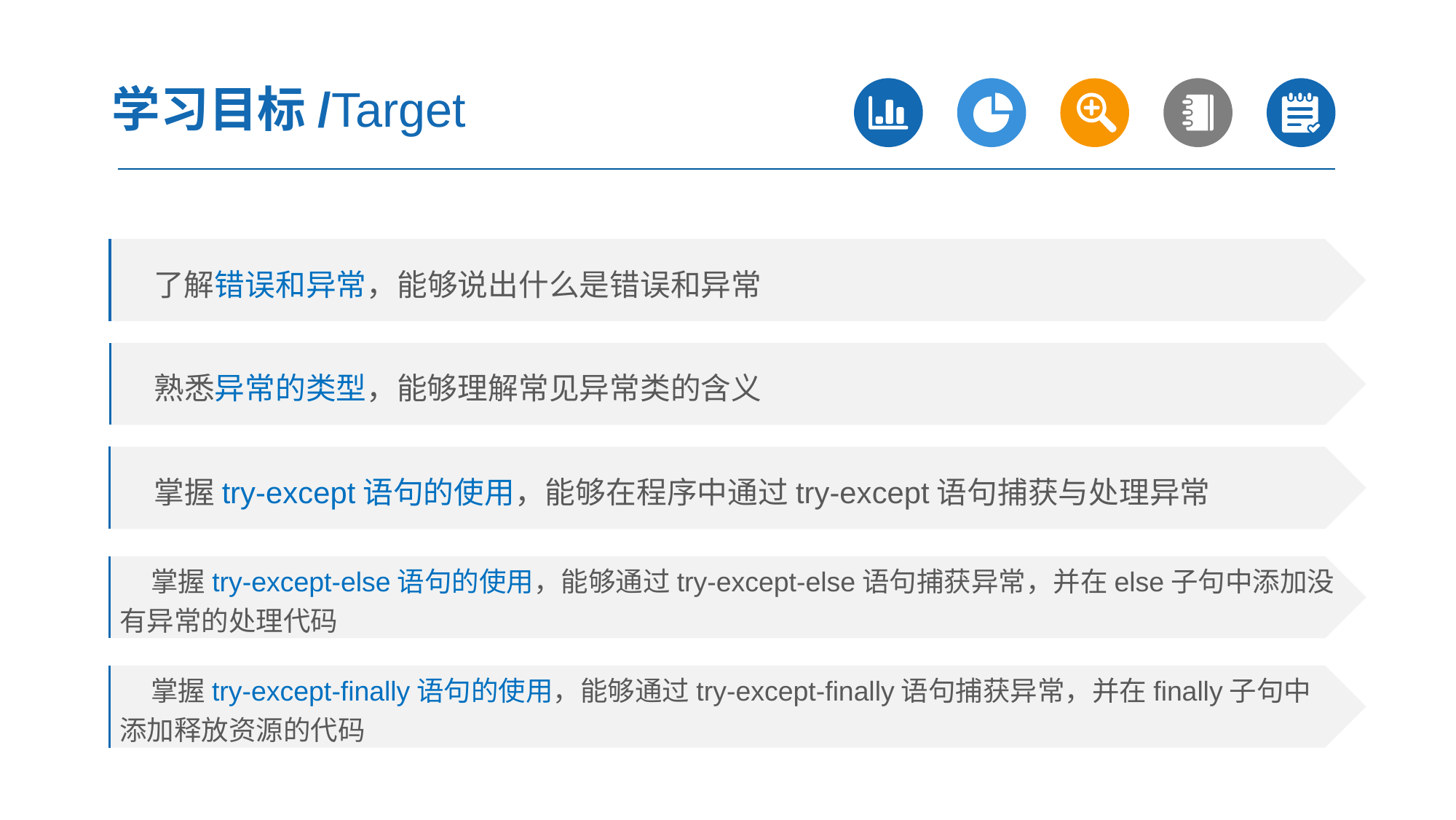

学习目标/Target
    了解错误和异常，能够说出什么是错误和异常

    熟悉异常的类型，能够理解常见异常类的含义

    掌握try-except语句的使用，能够在程序中通过try-except语句捕获与处理异常

    掌握try-except-else语句的使用，能够通过try-except-else语句捕获异常，并在else子句中添加没有异常的处理代码

    掌握try-except-finally语句的使用，能够通过try-except-finally语句捕获异常，并在finally子句中添加释放资源的代码